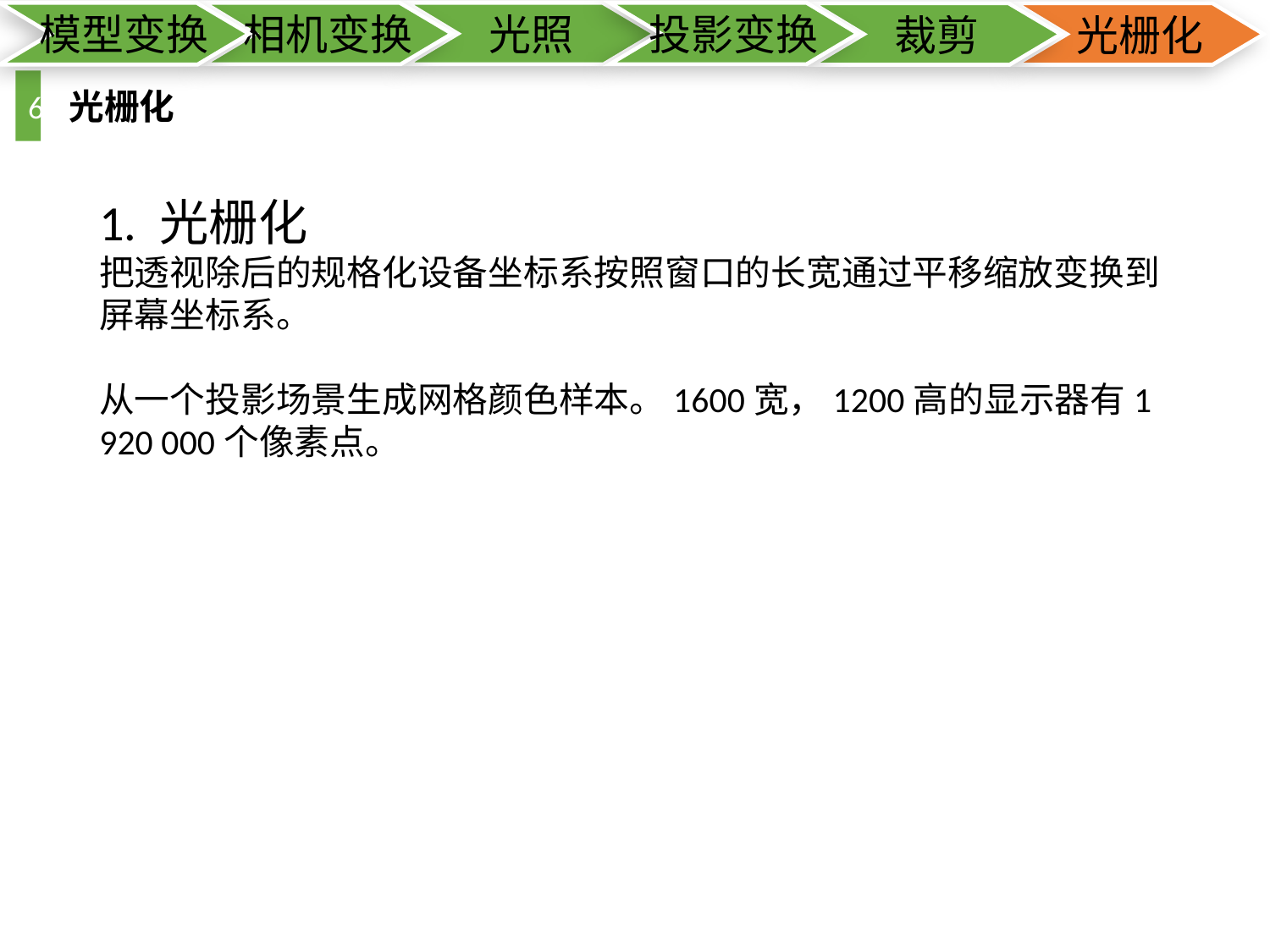

模型变换
相机变换
光照
投影变换
裁剪
光栅化
6
光栅化
1. 光栅化
把透视除后的规格化设备坐标系按照窗口的长宽通过平移缩放变换到屏幕坐标系。

从一个投影场景生成网格颜色样本。1600宽，1200高的显示器有1 920 000个像素点。